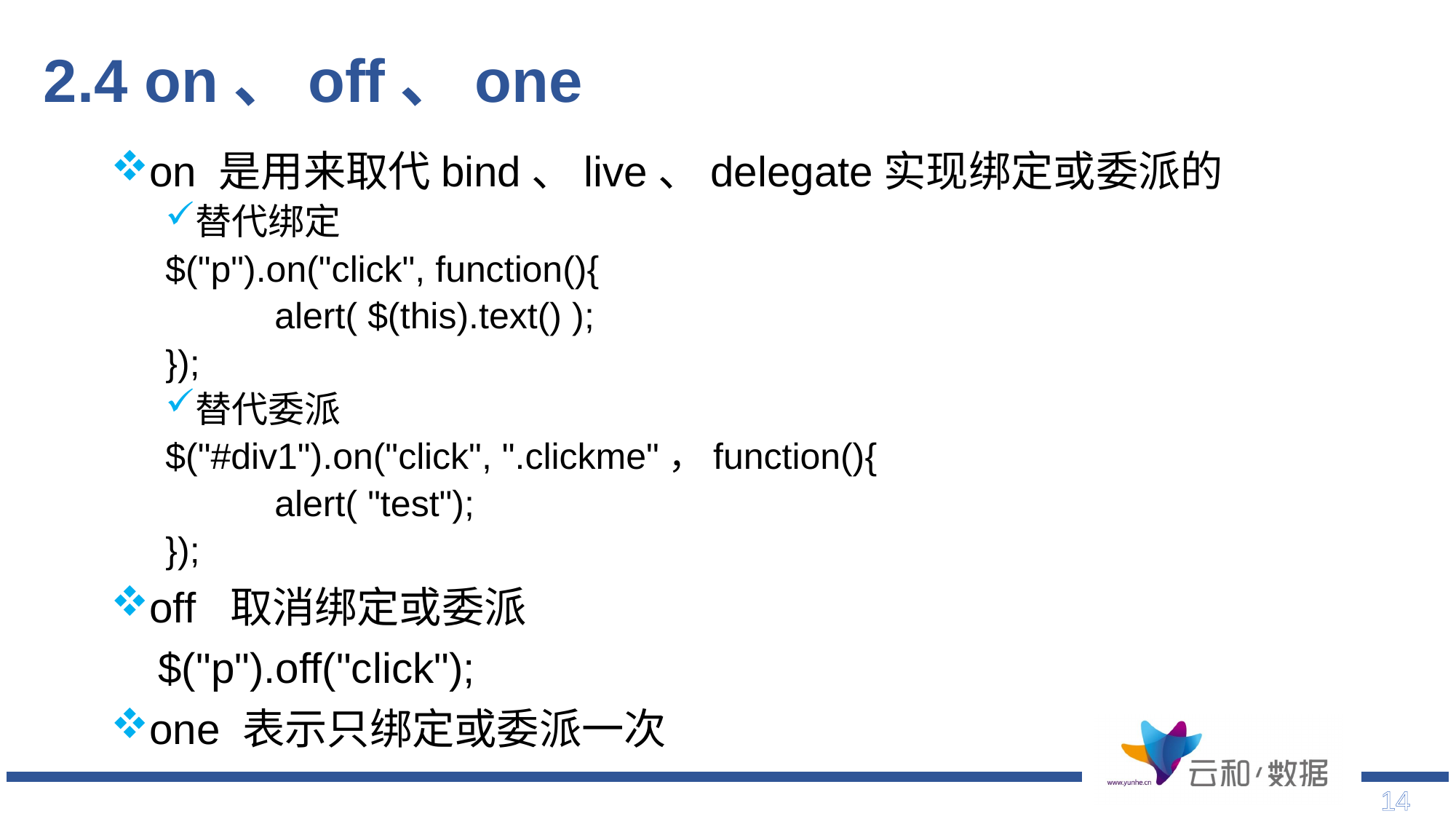

# 2.4 on、off、one
on 是用来取代bind、live、delegate实现绑定或委派的
替代绑定
$("p").on("click", function(){
	alert( $(this).text() );
});
替代委派
$("#div1").on("click", ".clickme"，function(){
	alert( "test");
});
off  取消绑定或委派
    $("p").off("click");
one 表示只绑定或委派一次